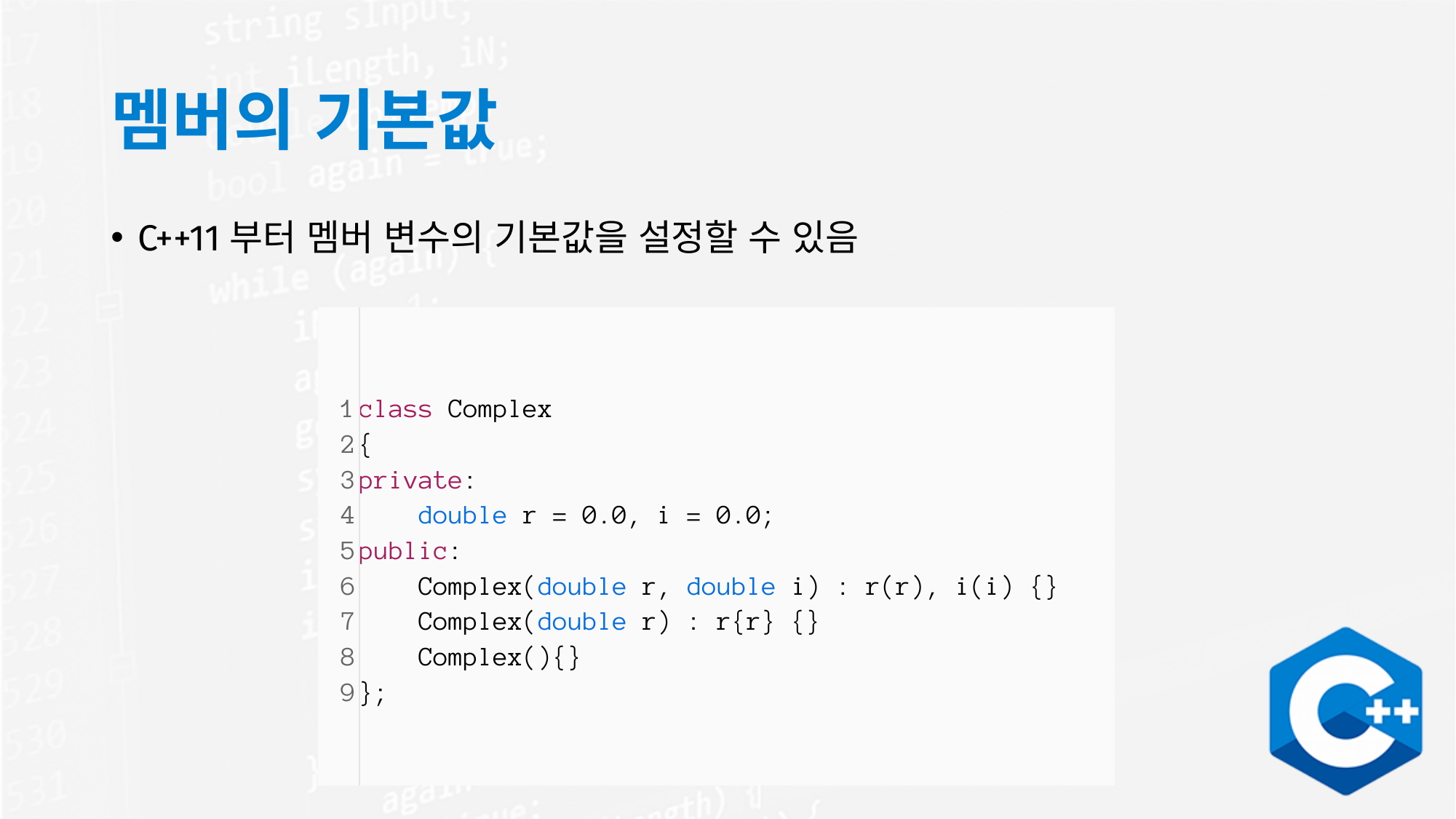

# 멤버의 기본값
C++11부터 멤버 변수의 기본값을 설정할 수 있음
| 1 2 3 4 5 6 7 8 9 | class Complex { private:     double r = 0.0, i = 0.0; public:     Complex(double r, double i) : r(r), i(i) {}     Complex(double r) : r{r} {}     Complex(){} }; |
| --- | --- |